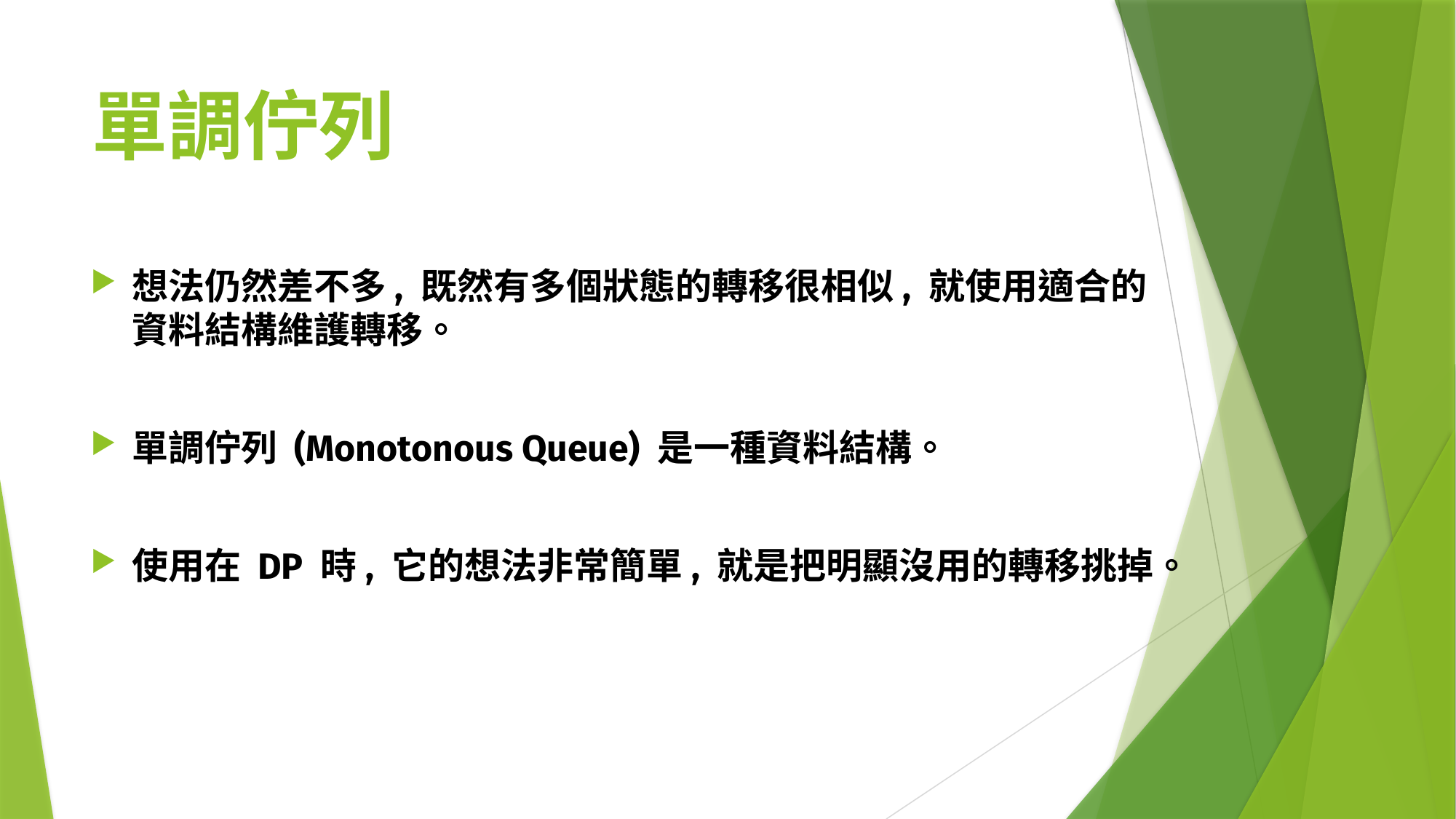

# 單調佇列
想法仍然差不多, 既然有多個狀態的轉移很相似, 就使用適合的資料結構維護轉移。

單調佇列 (Monotonous Queue) 是一種資料結構。

使用在 DP 時, 它的想法非常簡單, 就是把明顯沒用的轉移挑掉。